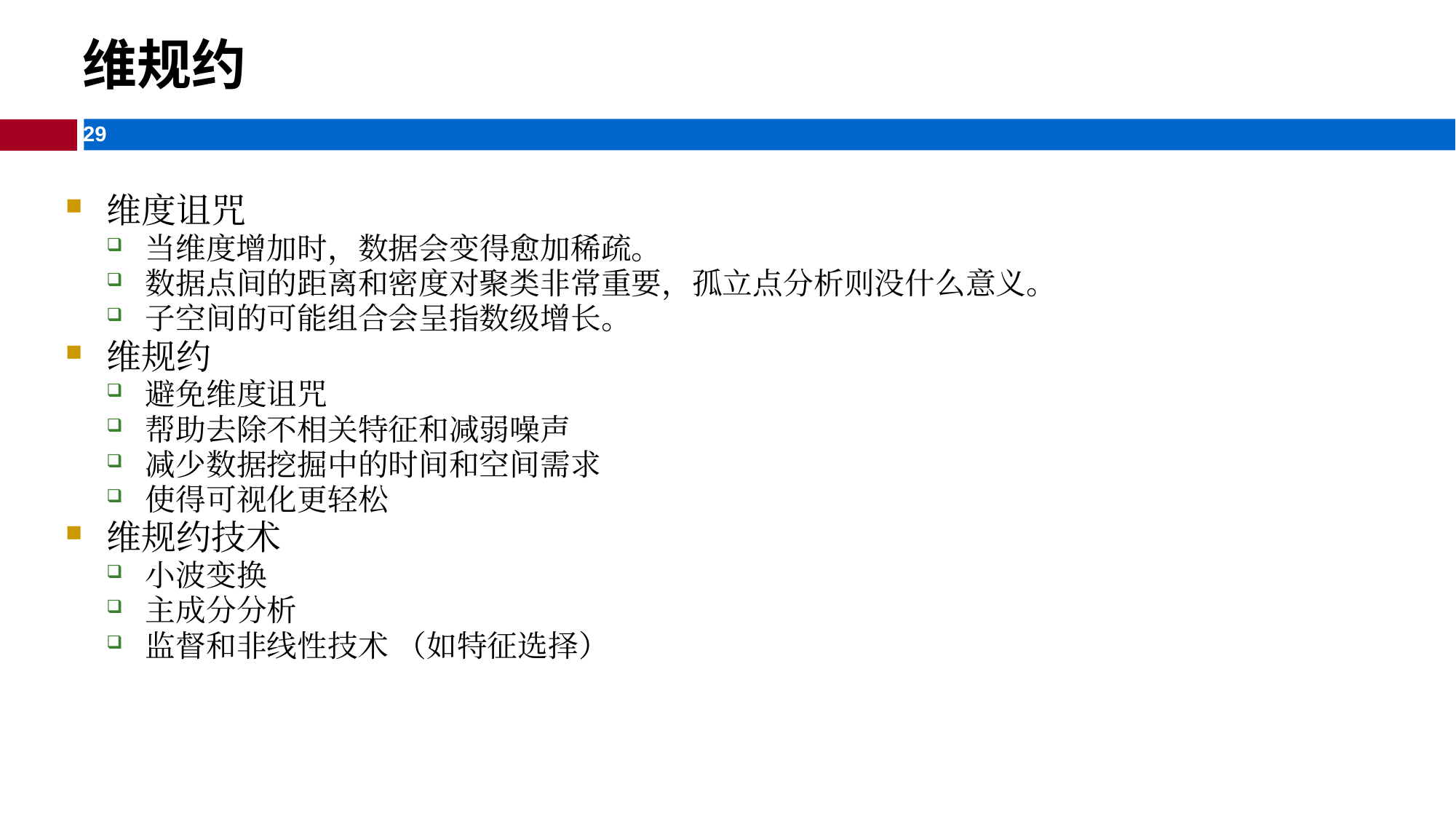

维规约
维度诅咒
当维度增加时，数据会变得愈加稀疏。
数据点间的距离和密度对聚类非常重要，孤立点分析则没什么意义。
子空间的可能组合会呈指数级增长。
维规约
避免维度诅咒
帮助去除不相关特征和减弱噪声
减少数据挖掘中的时间和空间需求
使得可视化更轻松
维规约技术
小波变换
主成分分析
监督和非线性技术 （如特征选择）